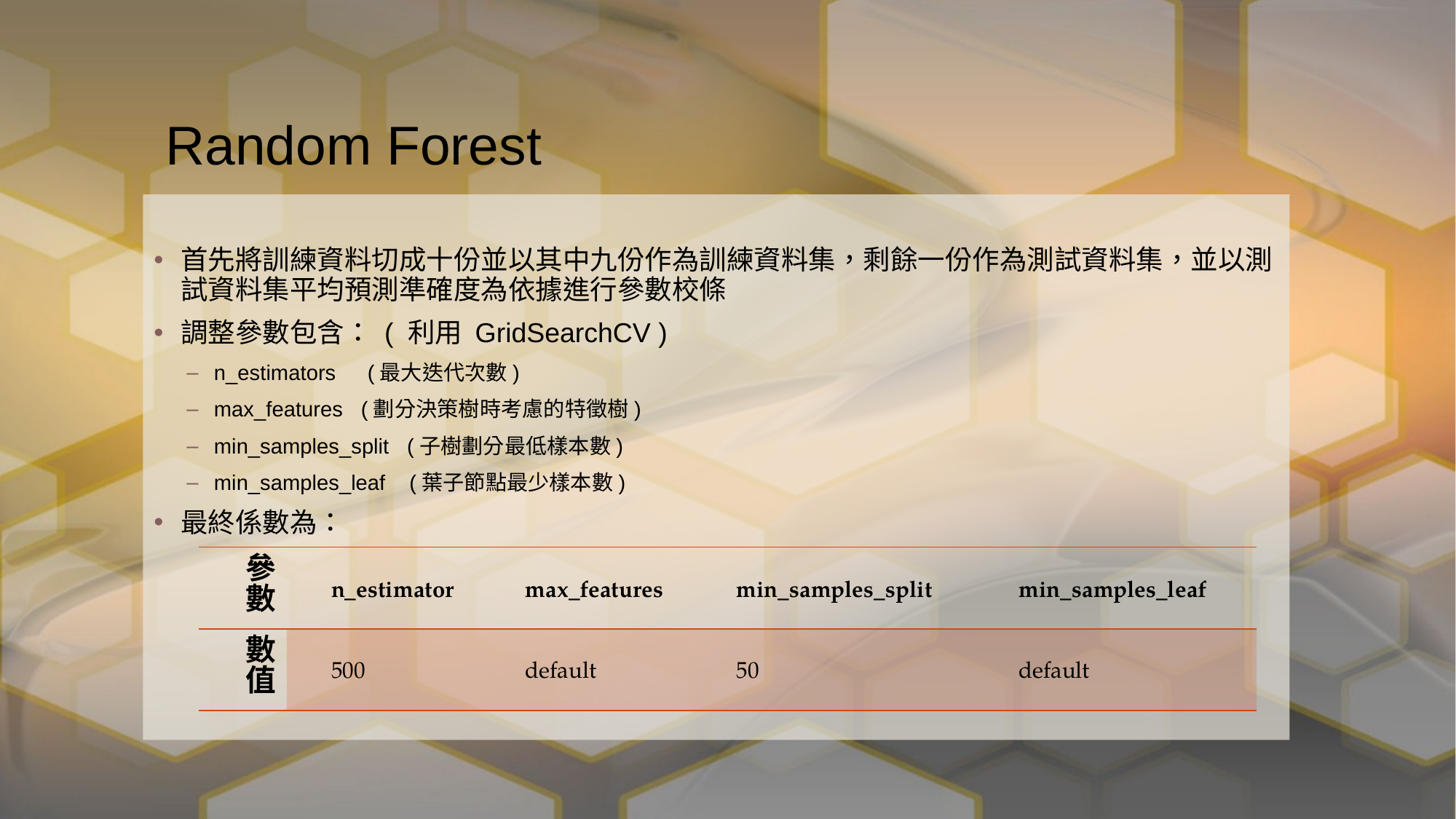

# Random Forest

首先將訓練資料切成十份並以其中九份作為訓練資料集，剩餘一份作為測試資料集，並以測試資料集平均預測準確度為依據進行參數校條
調整參數包含： ( 利用 GridSearchCV )
n_estimators　(最大迭代次數)
max_features   (劃分決策樹時考慮的特徵樹)
min_samples_split   (子樹劃分最低樣本數)
min_samples_leaf    (葉子節點最少樣本數)
最終係數為：

| 參數 | n\_estimator | max\_features | min\_samples\_split | min\_samples\_leaf |
| --- | --- | --- | --- | --- |
| 數值 | 500 | default | 50 | default |